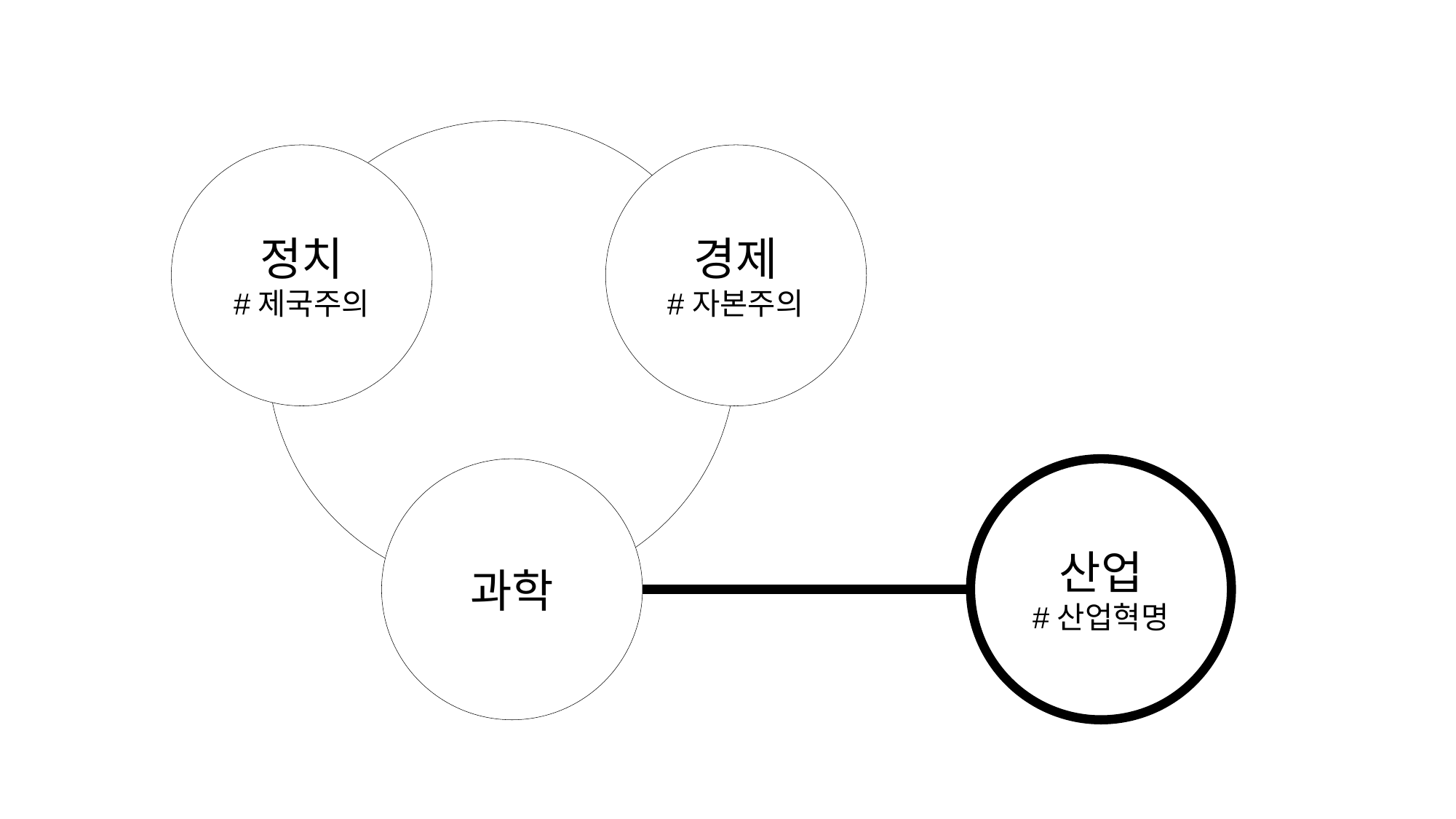

정치
#제국주의
경제
#자본주의
과학
산업
#산업혁명